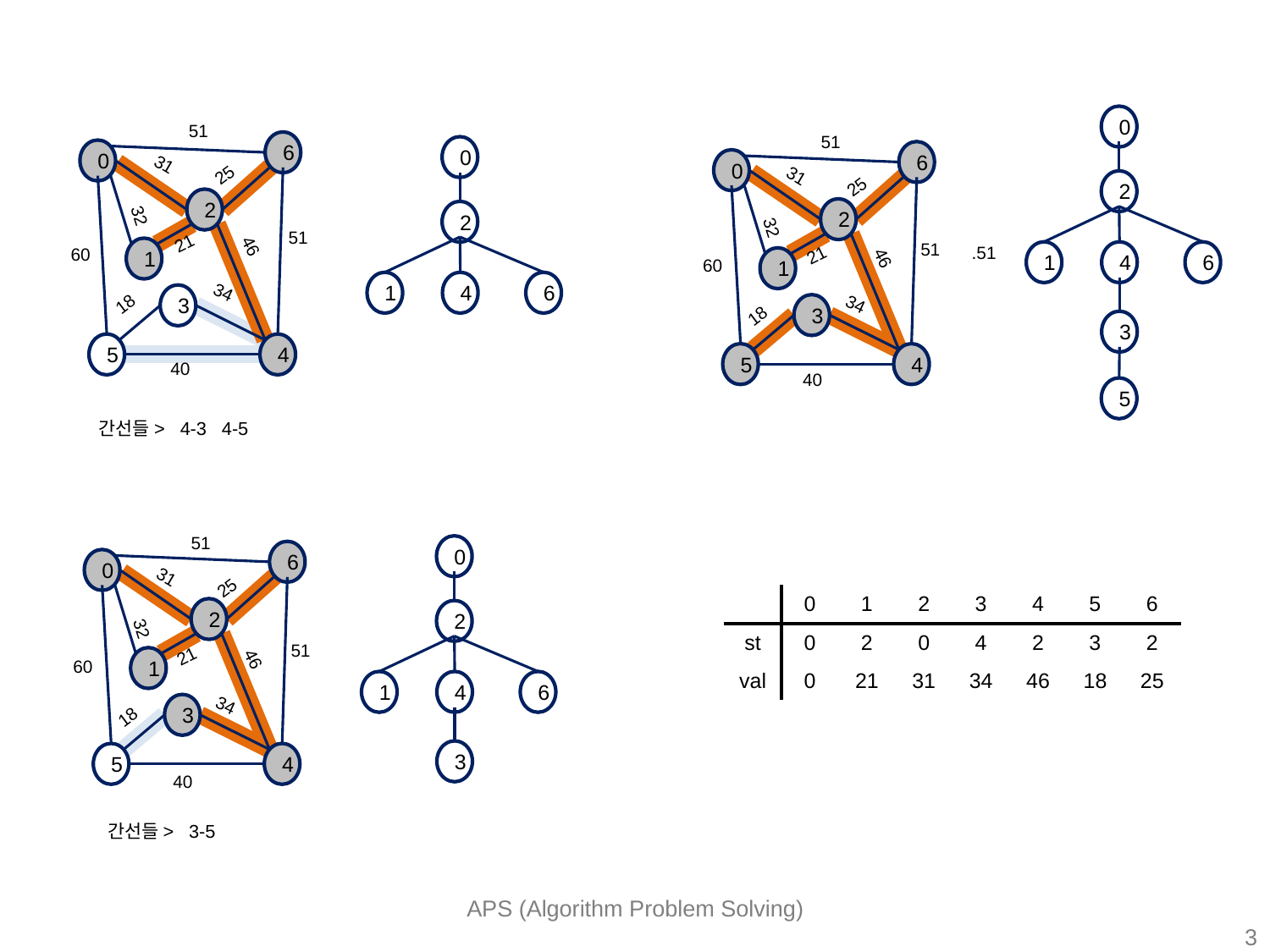

0
51
51
6
0
0
6
31
0
25
31
25
2
2
2
32
2
32
51
21
46
51
.51
60
21
1
46
1
4
6
1
60
1
4
6
34
3
18
34
3
18
3
5
4
5
4
40
40
5
간선들>   4-3   4-5
51
0
6
0
31
25
|  | 0 | 1 | 2 | 3 | 4 | 5 | 6 |
| --- | --- | --- | --- | --- | --- | --- | --- |
| st | 0 | 2 | 0 | 4 | 2 | 3 | 2 |
| val | 0 | 21 | 31 | 34 | 46 | 18 | 25 |
2
2
32
51
21
46
1
60
1
4
6
34
3
18
3
5
4
40
간선들>   3-5
APS (Algorithm Problem Solving)
3